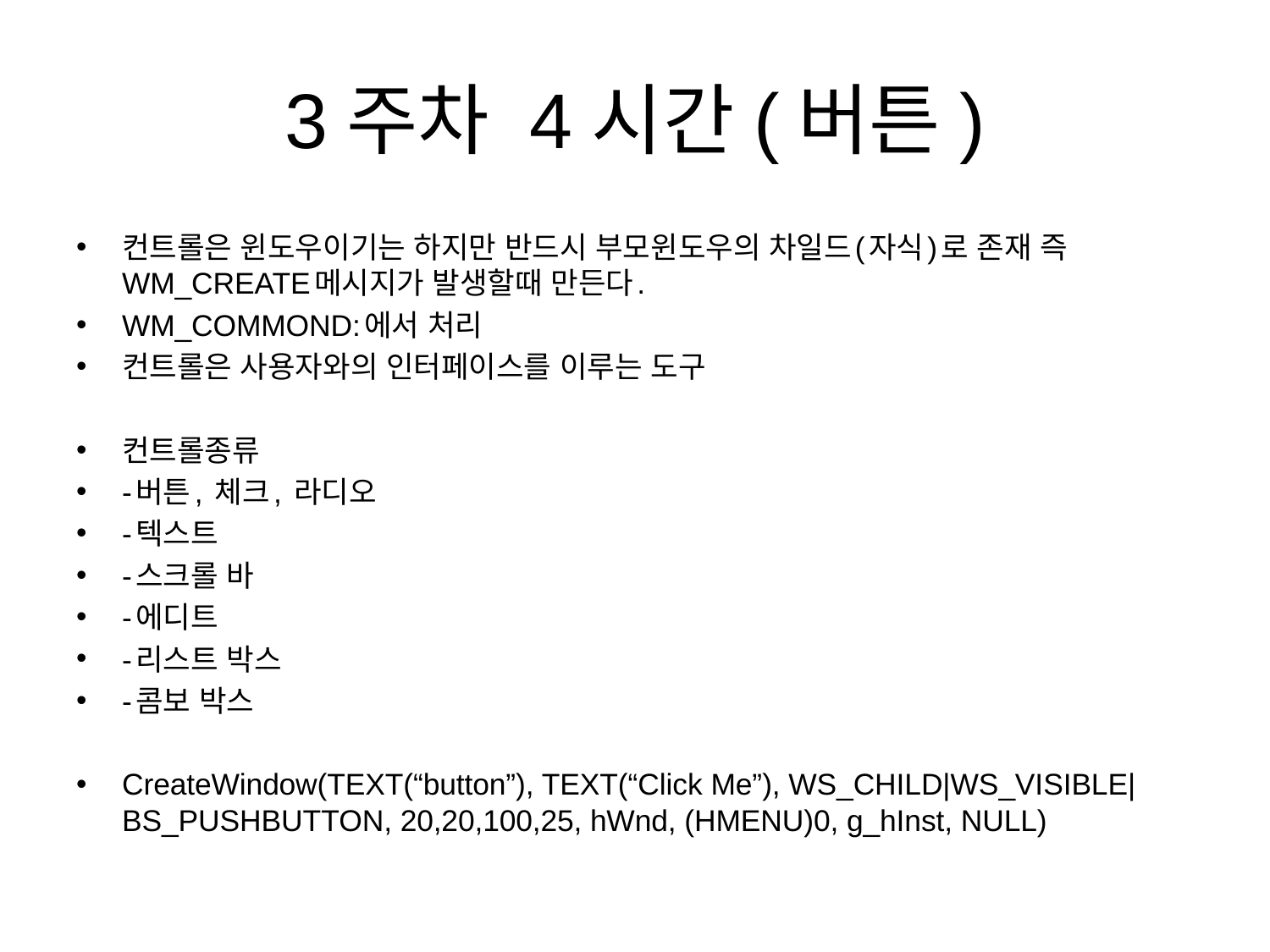

# 3주차 4시간(버튼)
컨트롤은 윈도우이기는 하지만 반드시 부모윈도우의 차일드(자식)로 존재 즉 WM_CREATE메시지가 발생할때 만든다.
WM_COMMOND:에서 처리
컨트롤은 사용자와의 인터페이스를 이루는 도구

컨트롤종류
-버튼, 체크, 라디오
-텍스트
-스크롤 바
-에디트
-리스트 박스
-콤보 박스

CreateWindow(TEXT(“button”), TEXT(“Click Me”), WS_CHILD|WS_VISIBLE|BS_PUSHBUTTON, 20,20,100,25, hWnd, (HMENU)0, g_hInst, NULL)